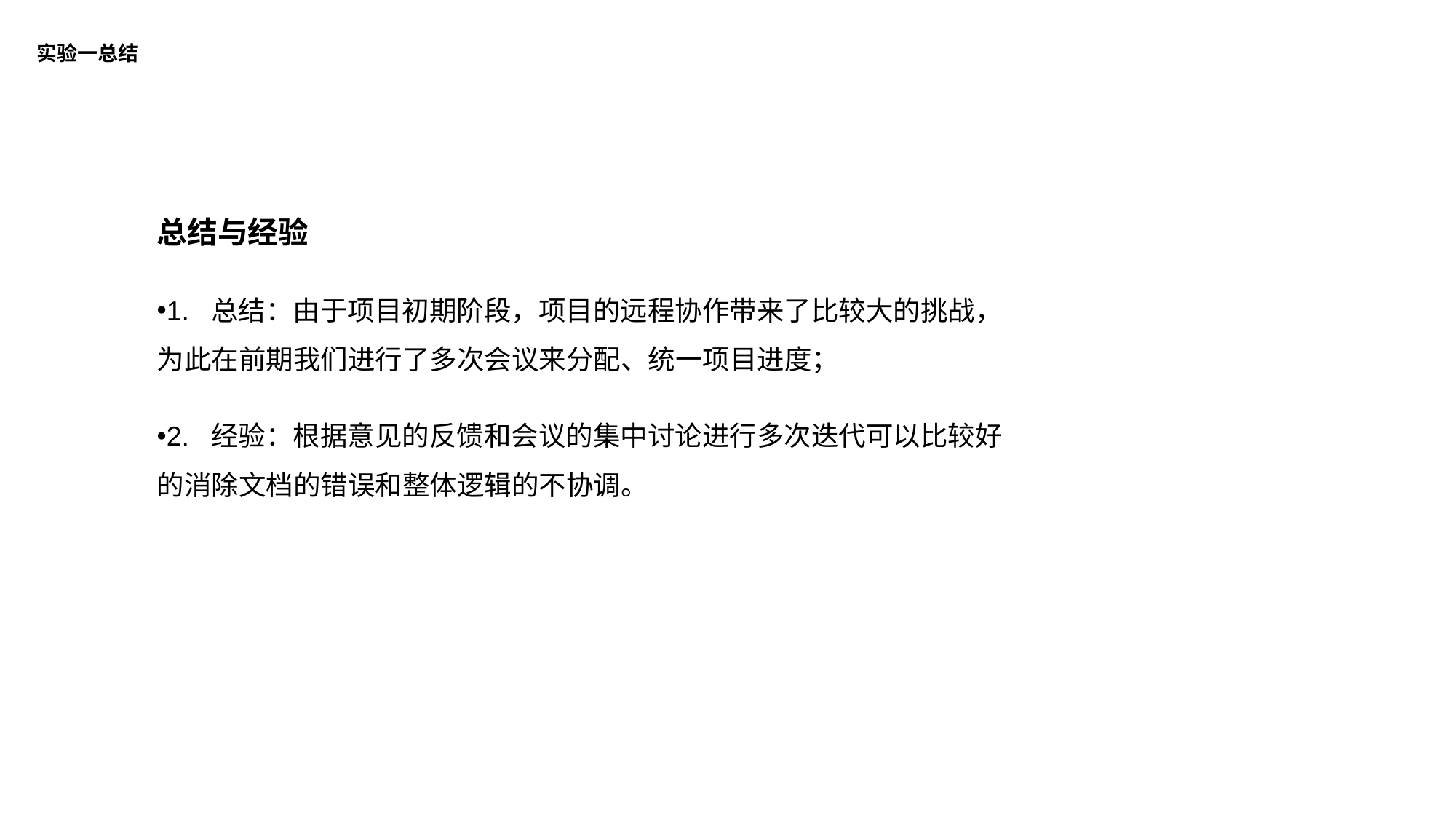

# 实验一总结
总结与经验
1.  总结：由于项目初期阶段，项目的远程协作带来了比较大的挑战，为此在前期我们进行了多次会议来分配、统一项目进度；
2.  经验：根据意见的反馈和会议的集中讨论进行多次迭代可以比较好的消除文档的错误和整体逻辑的不协调。